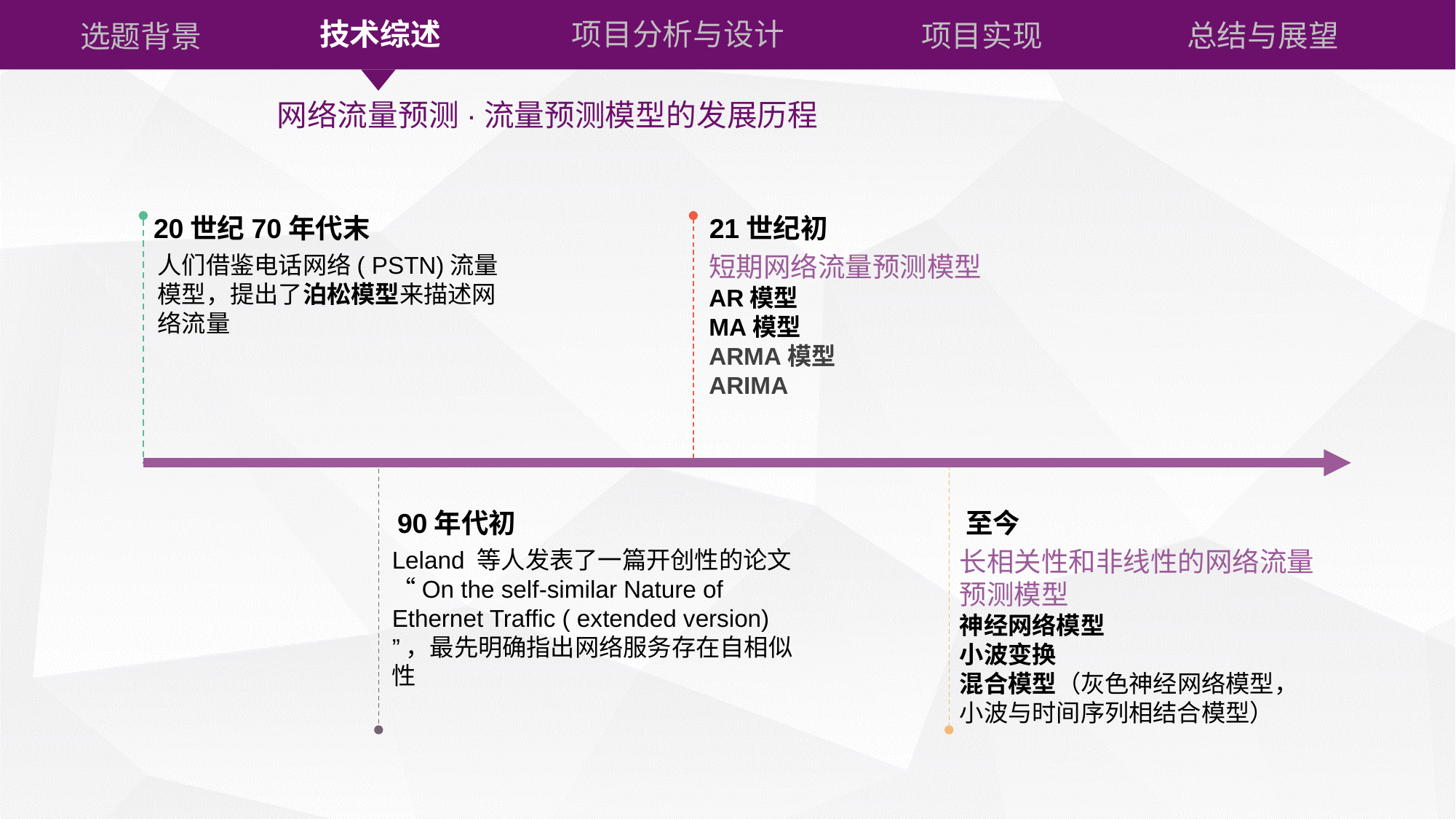

网络流量预测·流量预测模型的发展历程
20世纪70年代末
人们借鉴电话网络( PSTN)流量模型，提出了泊松模型来描述网络流量
21世纪初
短期网络流量预测模型
AR模型
MA模型
ARMA模型
ARIMA

90年代初
Leland 等人发表了一篇开创性的论文“On the self-similar Nature of Ethernet Traffic ( extended version) ”，最先明确指出网络服务存在自相似性
至今
长相关性和非线性的网络流量预测模型
神经网络模型
小波变换
混合模型（灰色神经网络模型，小波与时间序列相结合模型）